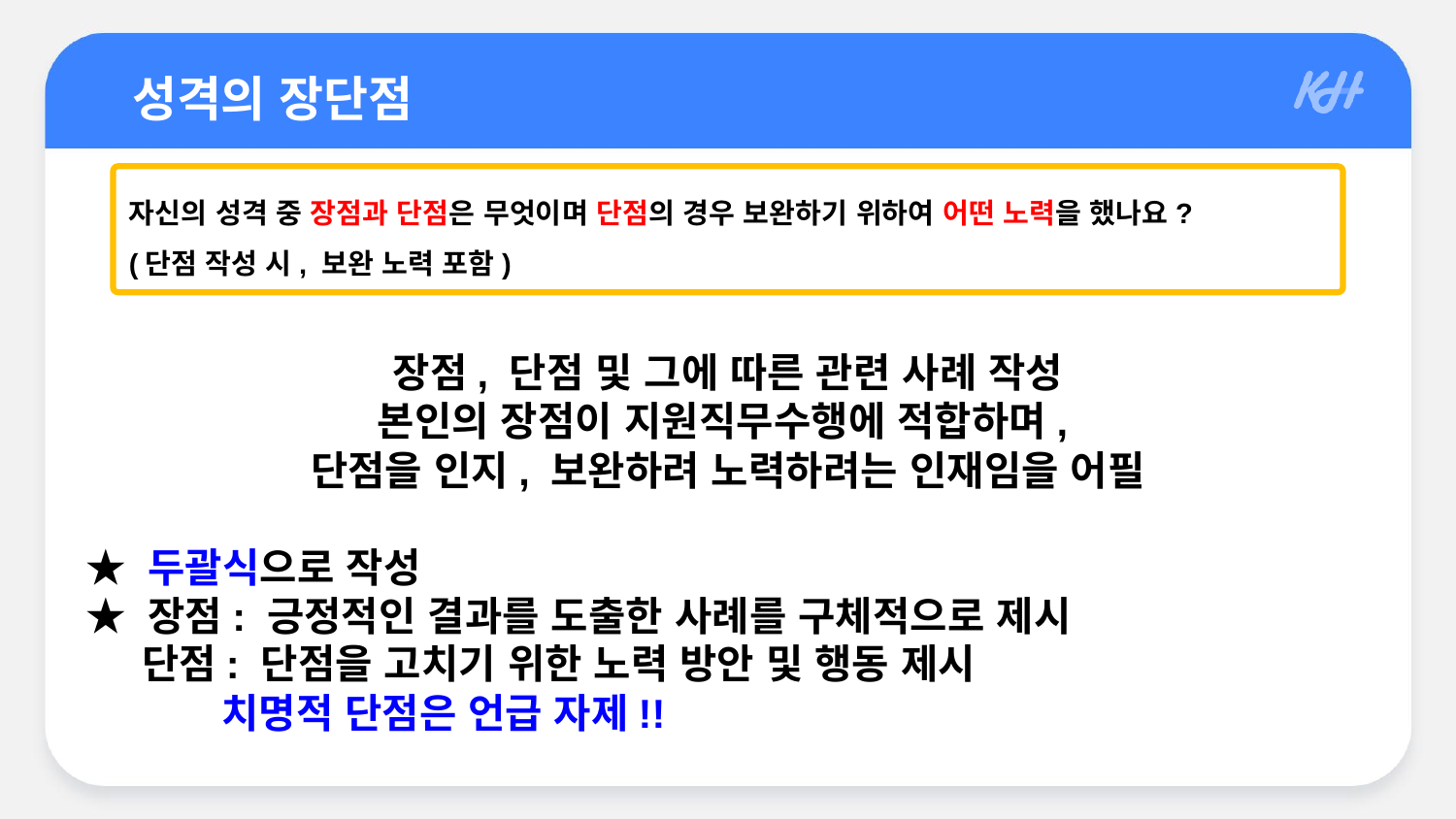

성격의 장단점
자신의 성격 중 장점과 단점은 무엇이며 단점의 경우 보완하기 위하여 어떤 노력을 했나요?
(단점 작성 시, 보완 노력 포함)
장점, 단점 및 그에 따른 관련 사례 작성
본인의 장점이 지원직무수행에 적합하며,
단점을 인지, 보완하려 노력하려는 인재임을 어필

★ 두괄식으로 작성
★ 장점: 긍정적인 결과를 도출한 사례를 구체적으로 제시
    단점: 단점을 고치기 위한 노력 방안 및 행동 제시
           치명적 단점은 언급 자제!!